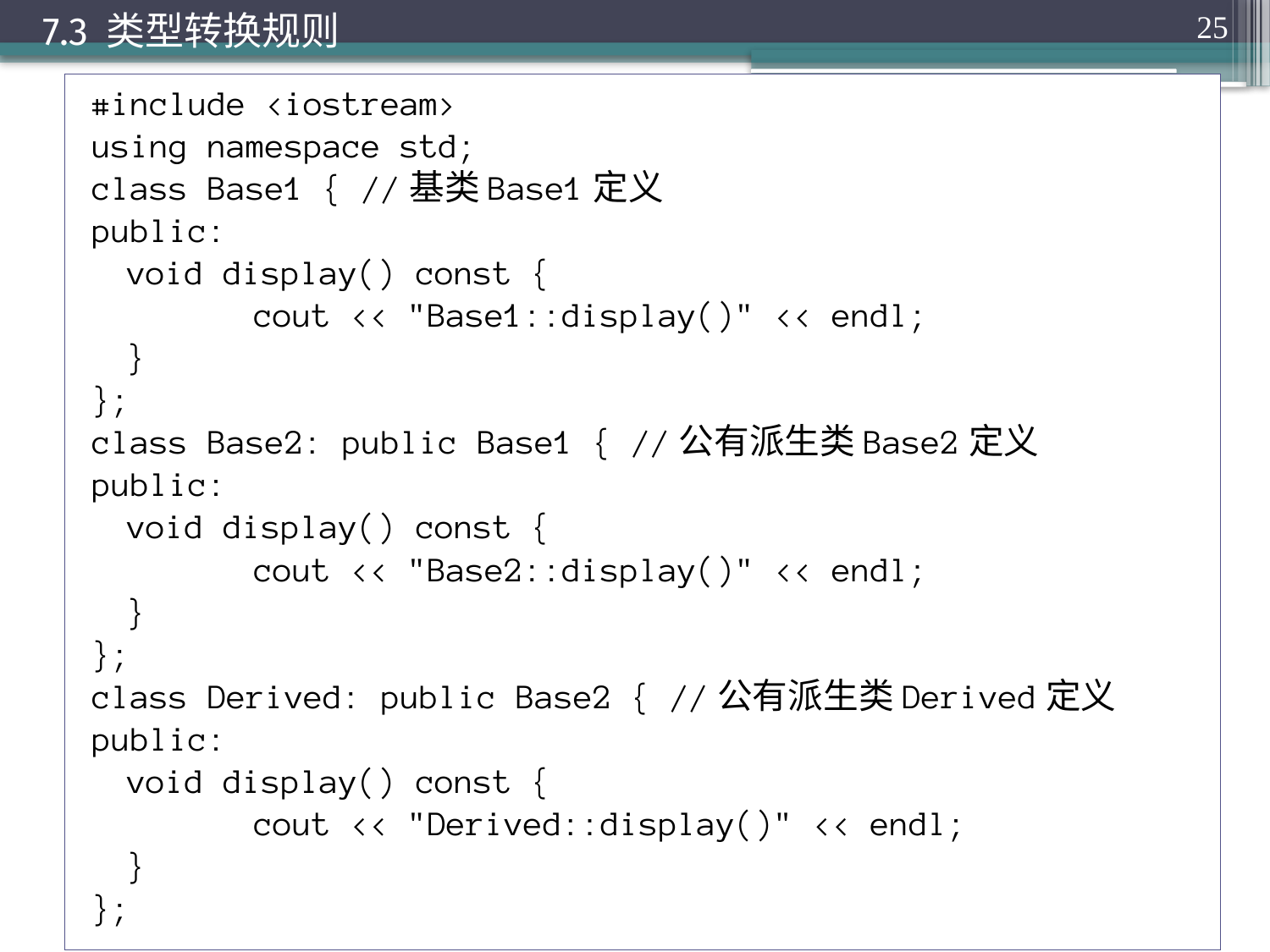

7.3 类型转换规则
25
# 例7-3 类型转换规则举例
#include <iostream>
using namespace std;
class Base1 { //基类Base1定义
public:
	void display() const {
		cout << "Base1::display()" << endl;
	}
};
class Base2: public Base1 { //公有派生类Base2定义
public:
	void display() const {
		cout << "Base2::display()" << endl;
	}
};
class Derived: public Base2 { //公有派生类Derived定义
public:
	void display() const {
		cout << "Derived::display()" << endl;
	}
};